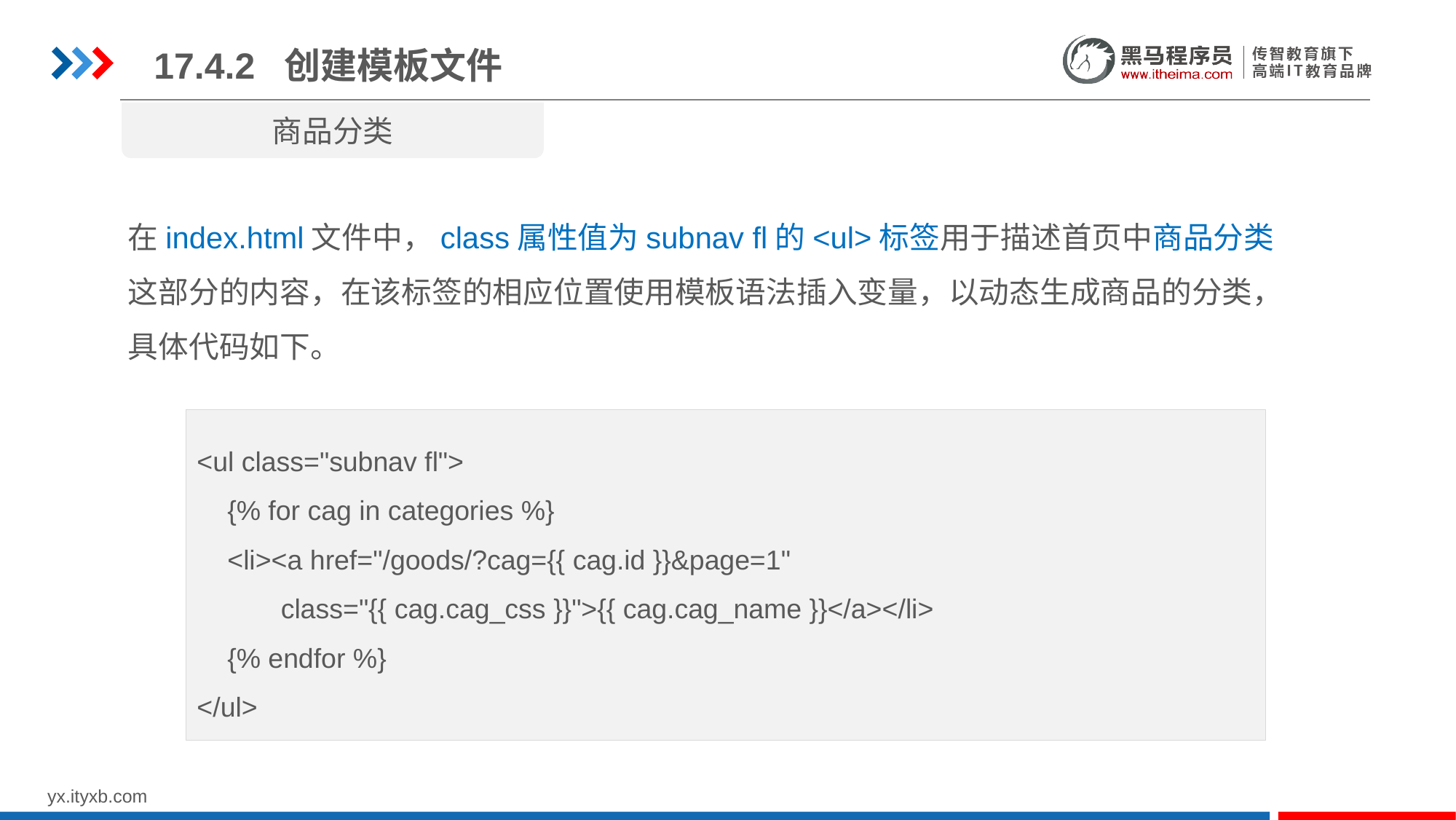

17.4.2  创建模板文件

商品分类
在index.html文件中，class属性值为subnav fl的<ul>标签用于描述首页中商品分类这部分的内容，在该标签的相应位置使用模板语法插入变量，以动态生成商品的分类，具体代码如下。
<ul class="subnav fl">
    {% for cag in categories %}
    <li><a href="/goods/?cag={{ cag.id }}&page=1"
           class="{{ cag.cag_css }}">{{ cag.cag_name }}</a></li>
    {% endfor %}
</ul>